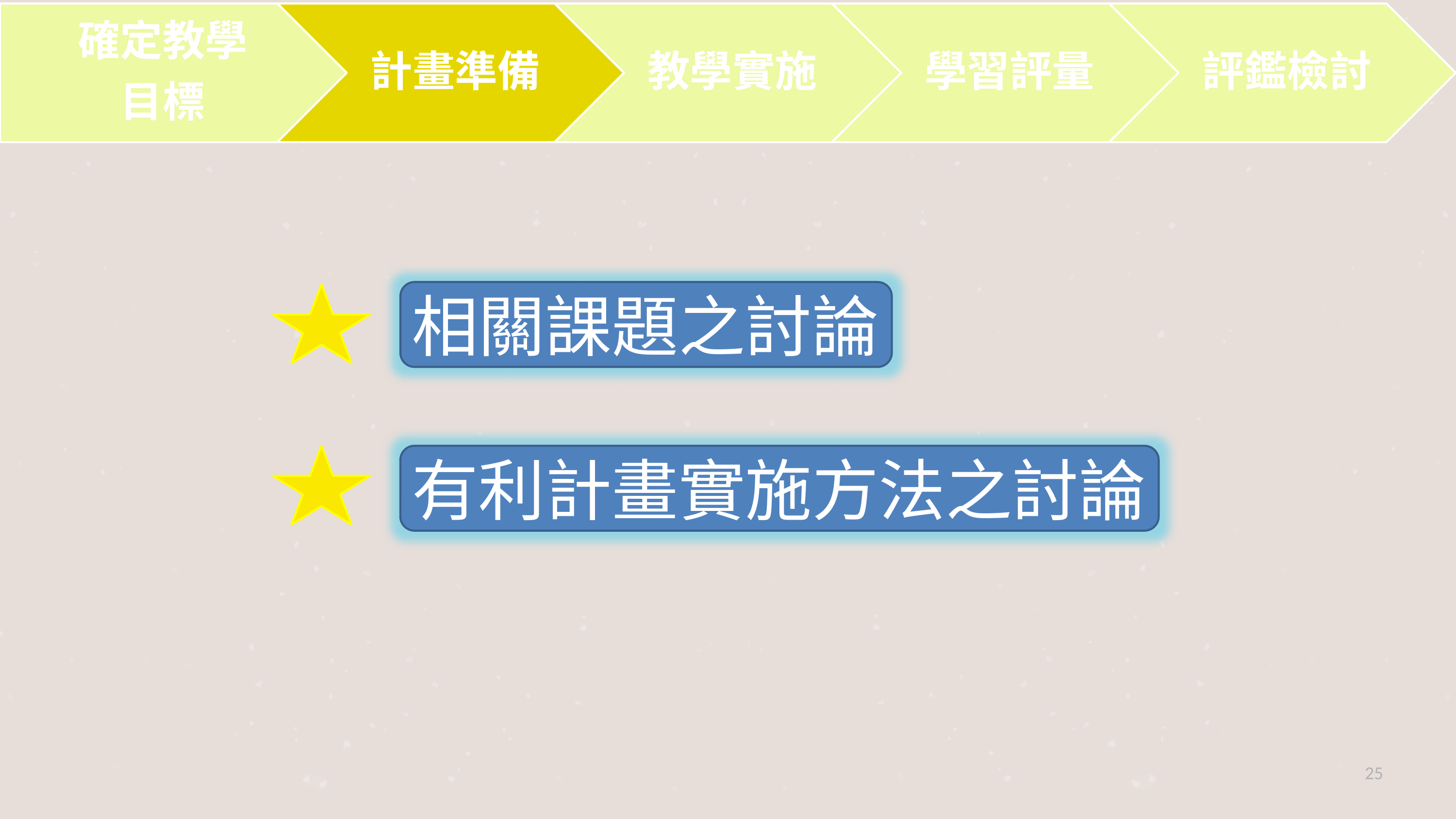

確定教學
目標
計畫準備
教學實施
學習評量
評鑑檢討
相關課題之討論

有利計畫實施方法之討論
25